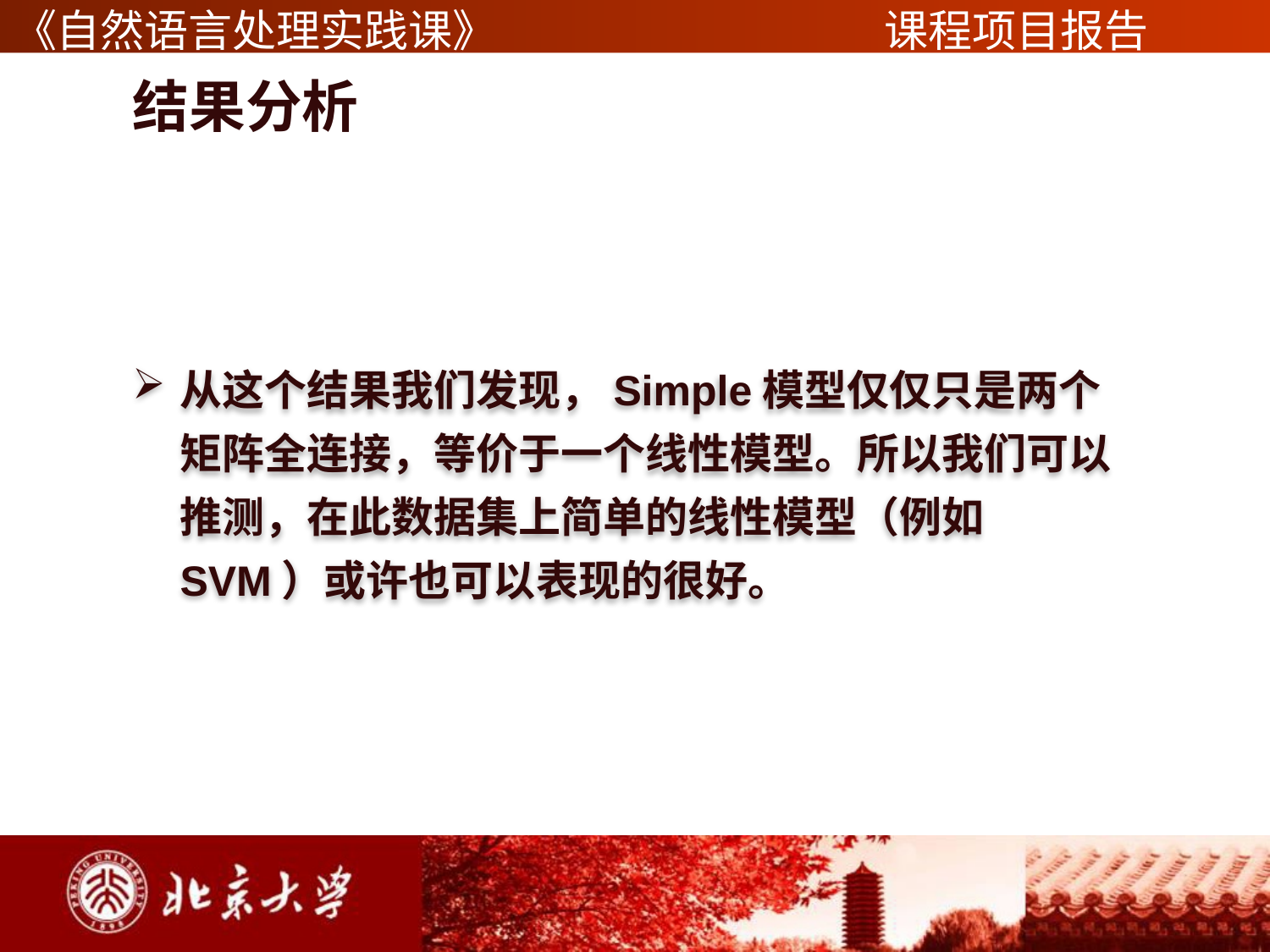

# 结果分析
从这个结果我们发现，Simple模型仅仅只是两个矩阵全连接，等价于一个线性模型。所以我们可以推测，在此数据集上简单的线性模型（例如SVM）或许也可以表现的很好。